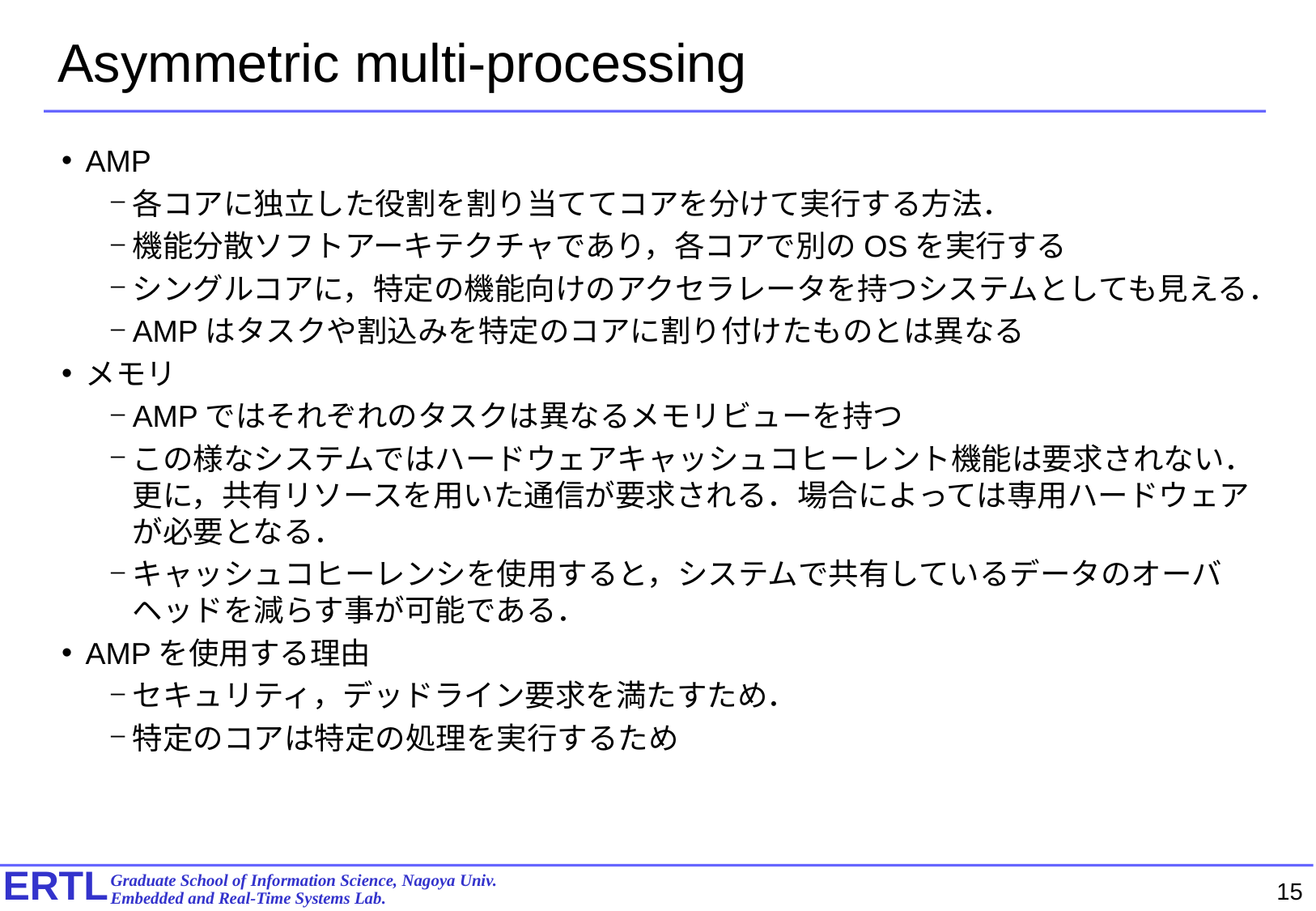

# Asymmetric multi-processing
AMP
各コアに独立した役割を割り当ててコアを分けて実行する方法．
機能分散ソフトアーキテクチャであり，各コアで別のOSを実行する
シングルコアに，特定の機能向けのアクセラレータを持つシステムとしても見える．
AMPはタスクや割込みを特定のコアに割り付けたものとは異なる
メモリ
AMPではそれぞれのタスクは異なるメモリビューを持つ
この様なシステムではハードウェアキャッシュコヒーレント機能は要求されない．更に，共有リソースを用いた通信が要求される．場合によっては専用ハードウェアが必要となる．
キャッシュコヒーレンシを使用すると，システムで共有しているデータのオーバヘッドを減らす事が可能である．
AMPを使用する理由
セキュリティ，デッドライン要求を満たすため．
特定のコアは特定の処理を実行するため

15